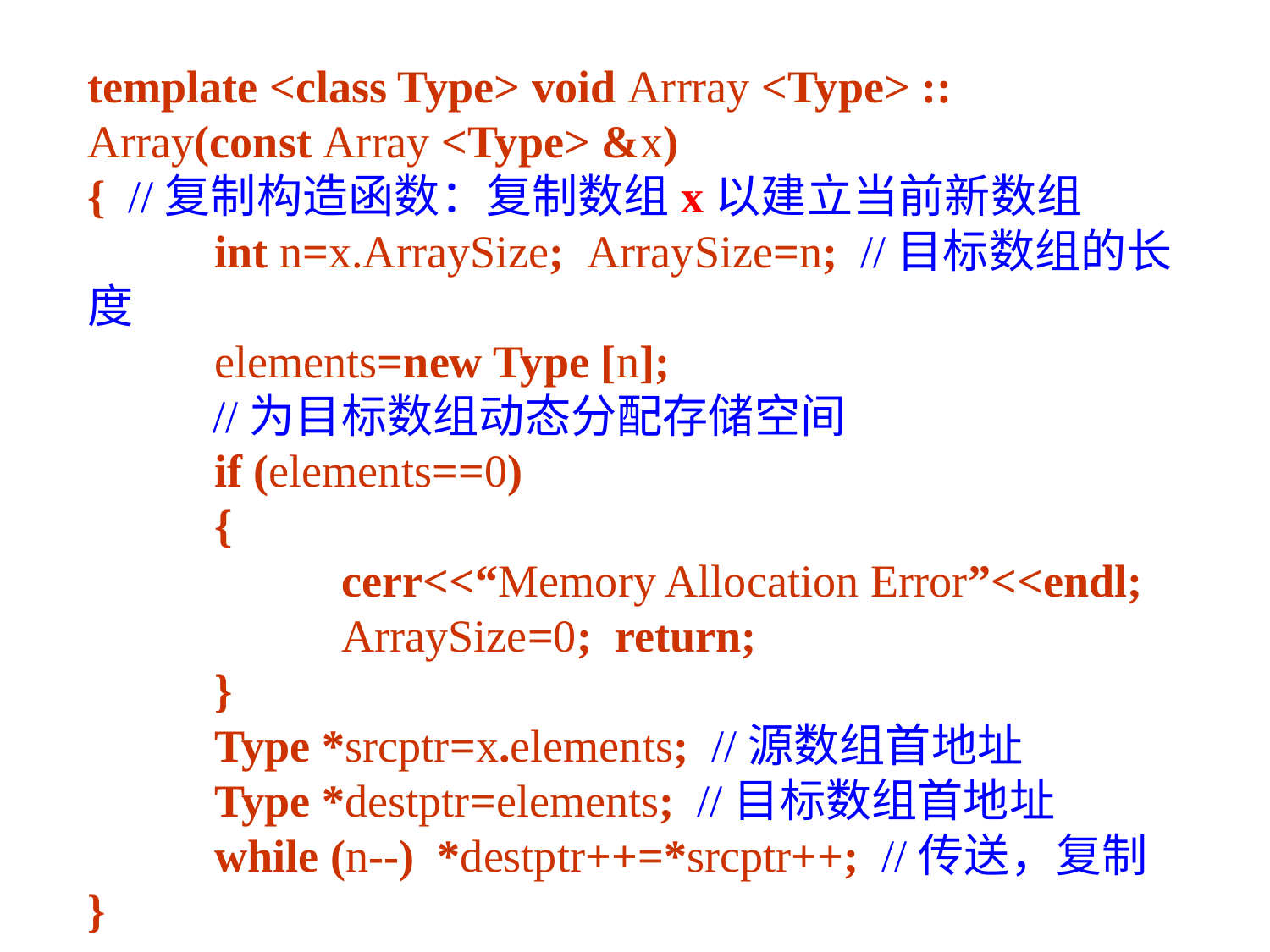

template <class Type> void Arrray <Type> ::
Array(const Array <Type> &x)
{  //复制构造函数：复制数组x以建立当前新数组
	int n=x.ArraySize;  ArraySize=n;  //目标数组的长度
	elements=new Type [n];
           //为目标数组动态分配存储空间
	if (elements==0)
	{
		cerr<<“Memory Allocation Error”<<endl;
		ArraySize=0;  return;
	}
	Type *srcptr=x.elements;  //源数组首地址
	Type *destptr=elements;  //目标数组首地址
	while (n--)  *destptr++=*srcptr++;  //传送，复制
}
12